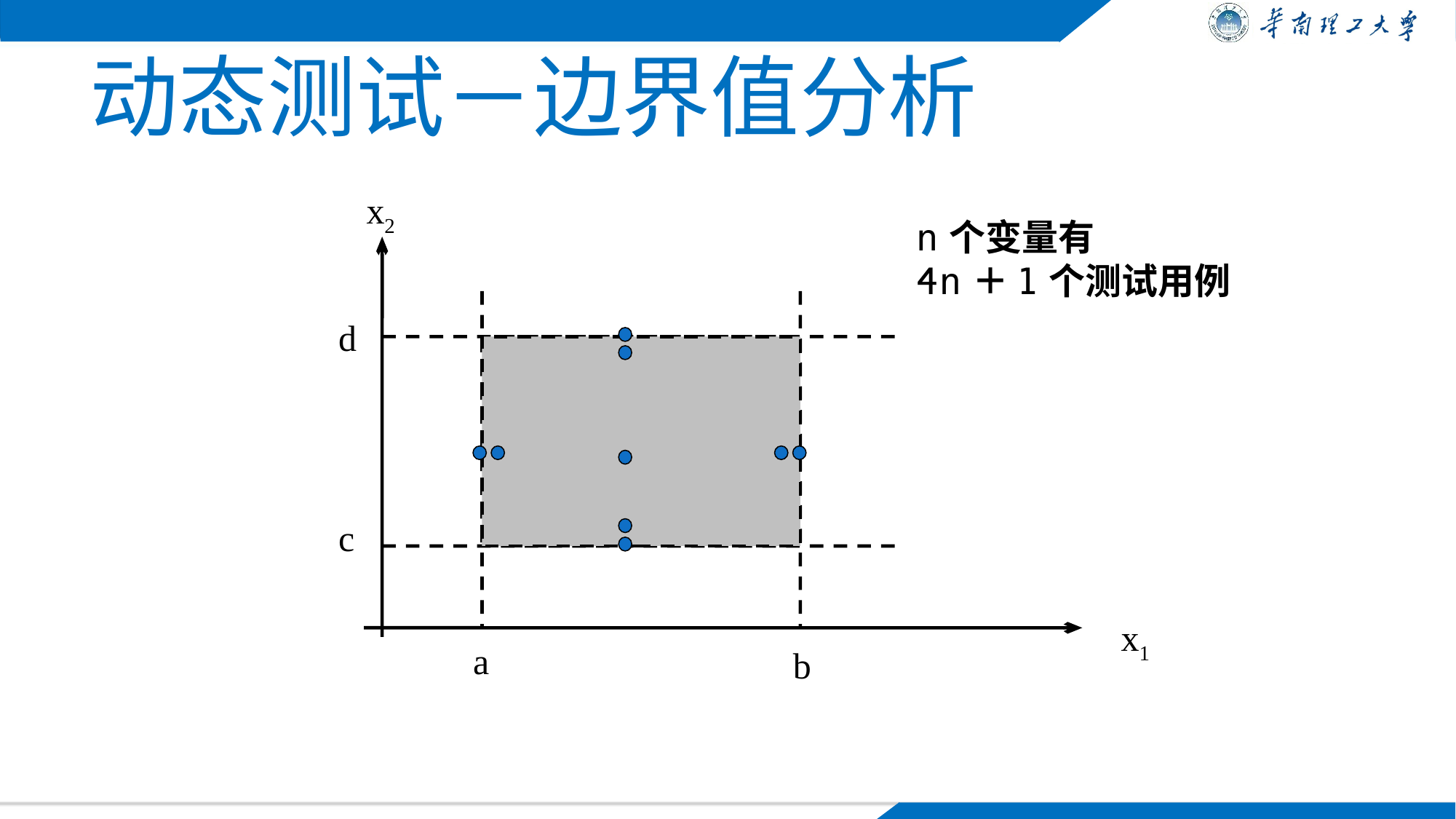

# 动态测试－边界值分析
x2
n个变量有
4n＋1个测试用例

d

c

x1

a
b
24